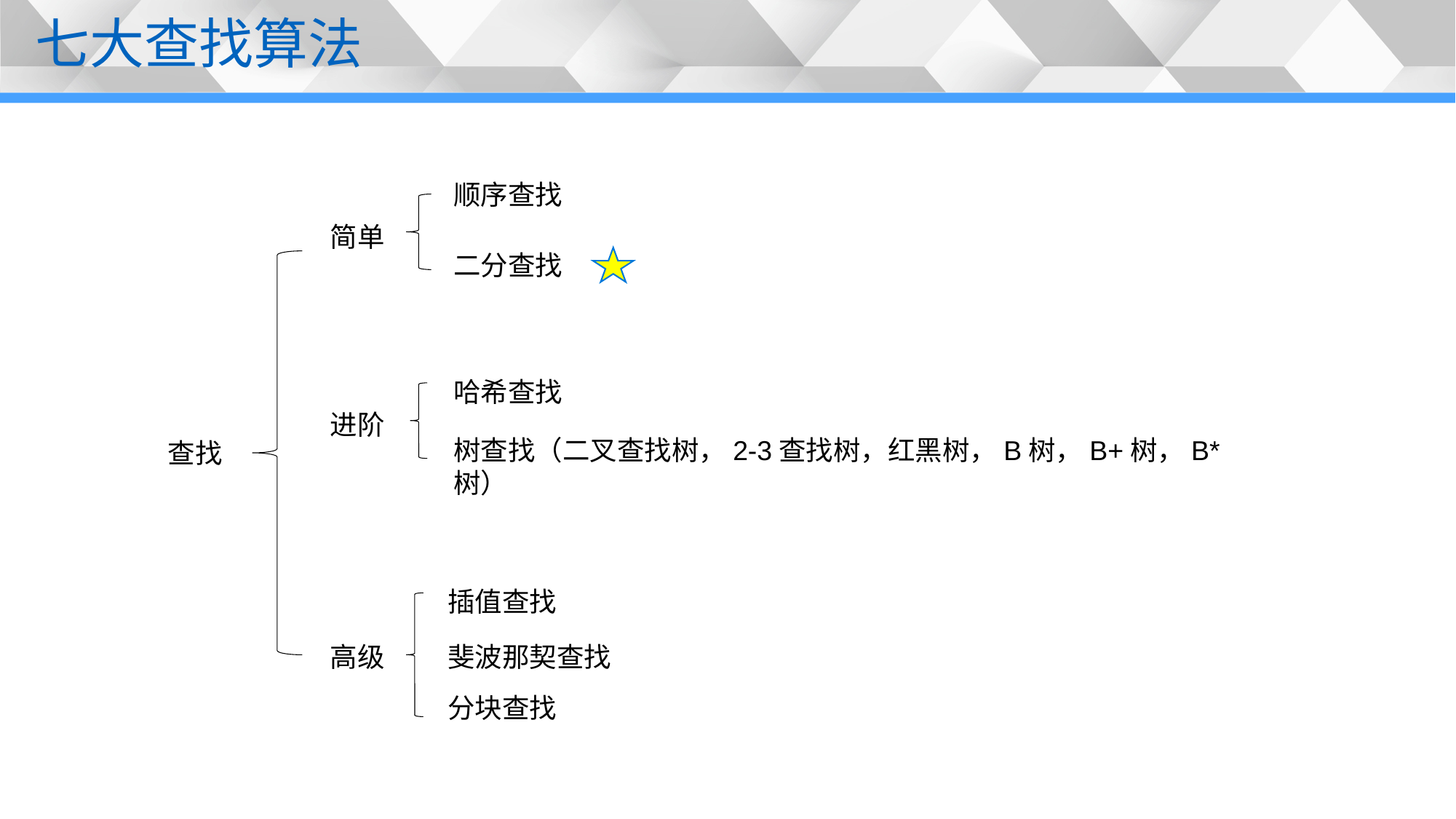

七大查找算法
顺序查找

简单
二分查找

哈希查找

进阶
树查找（二叉查找树，2-3查找树，红黑树，B树，B+树，B*树）
查找
插值查找

高级
斐波那契查找
分块查找